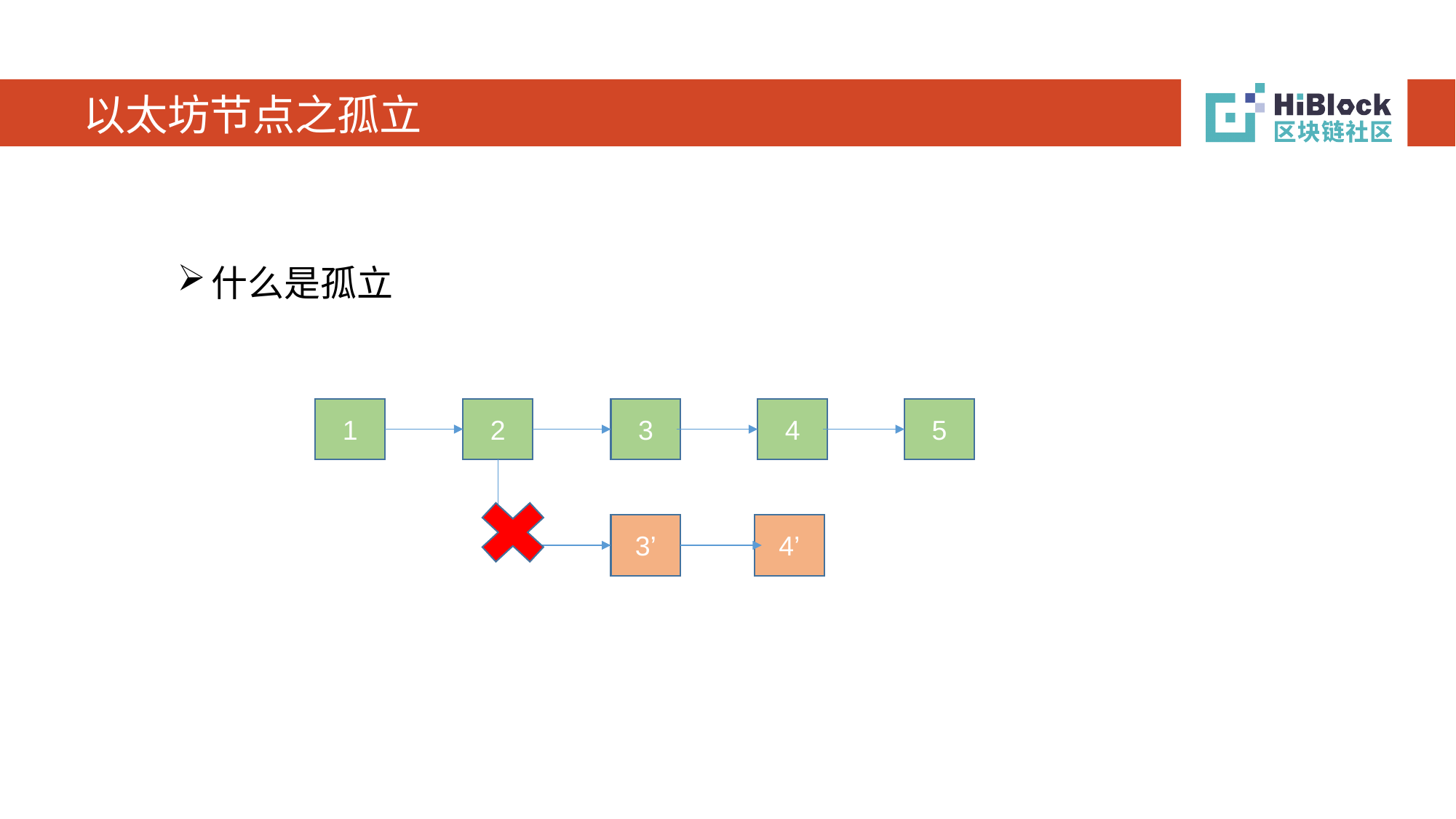

# 以太坊节点之孤立
什么是孤立

1
2
3
4
5
3’
4’